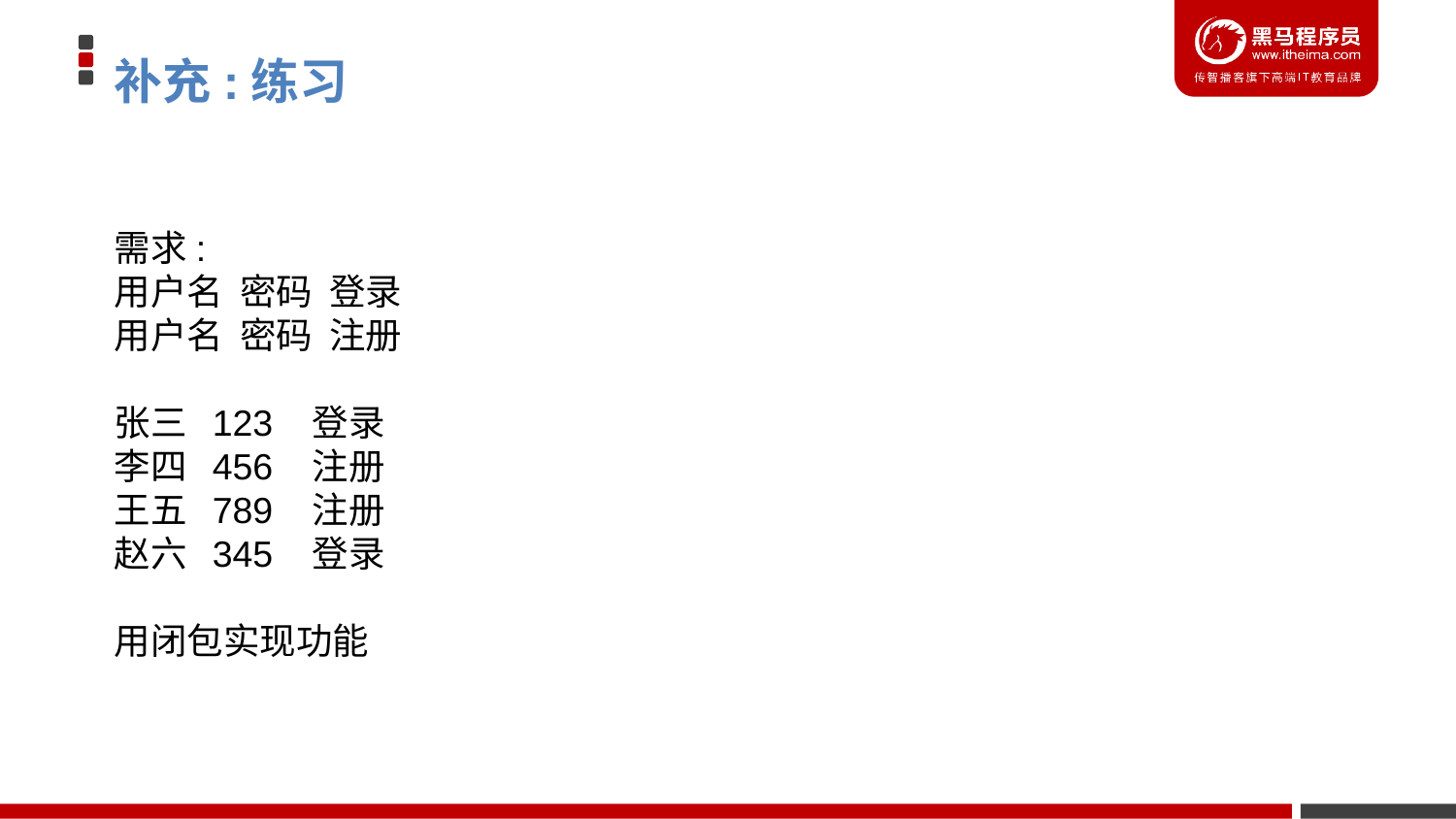

# 补充:练习
需求:
用户名  密码  登录
用户名  密码  注册

张三  123   登录
李四  456   注册
王五  789   注册
赵六  345   登录

用闭包实现功能